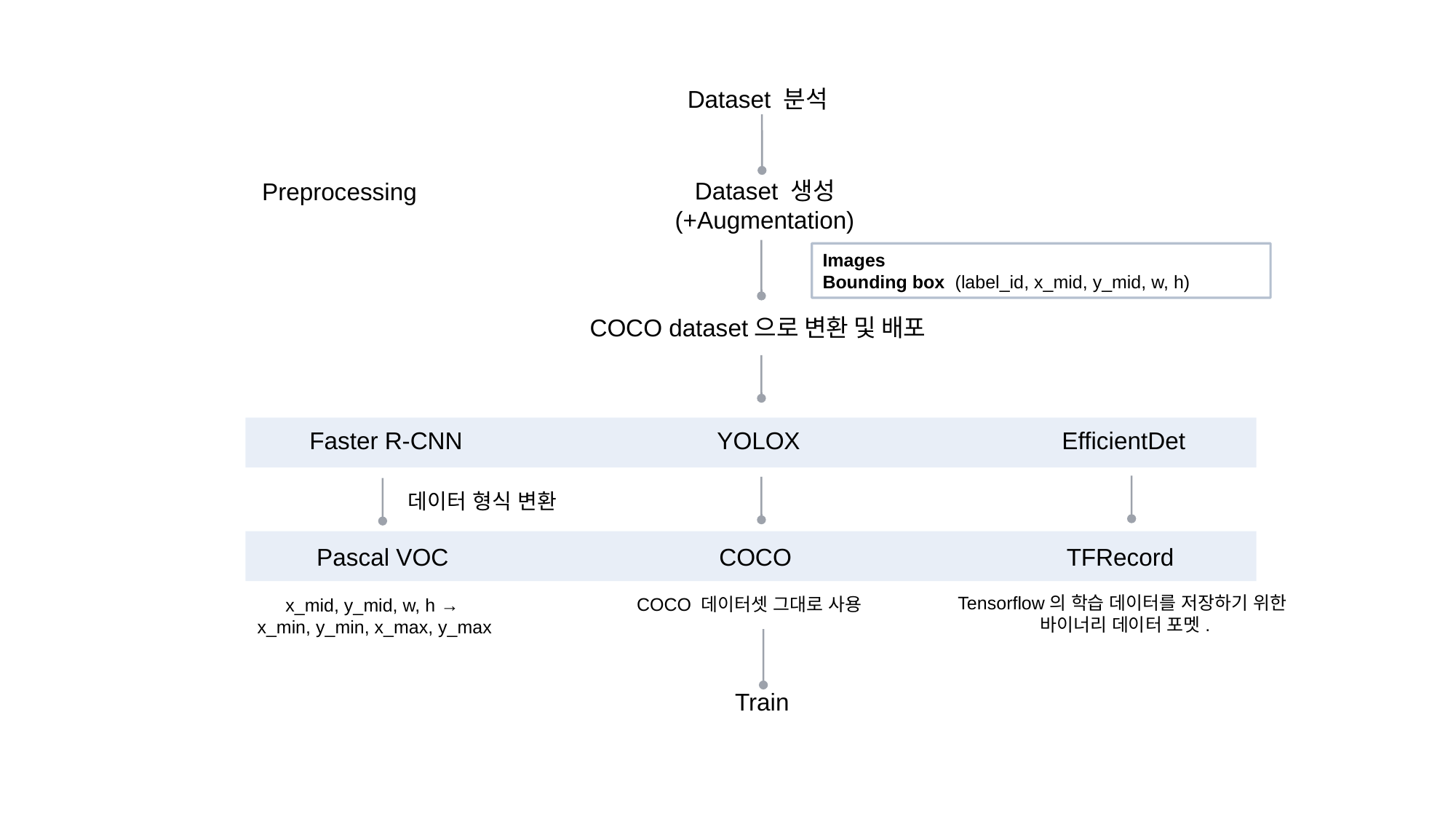

Dataset 분석
Dataset 생성
(+Augmentation)
COCO dataset으로 변환 및 배포
YOLOX

COCO

 Train
Faster R-CNN

Pascal VOC
EfficientDet

TFRecord
Images
Bounding box  (label_id, x_mid, y_mid, w, h)
Tensorflow의 학습 데이터를 저장하기 위한
바이너리 데이터 포멧.
COCO 데이터셋 그대로 사용
x_mid, y_mid, w, h →
x_min, y_min, x_max, y_max

Preprocessing
데이터 형식 변환